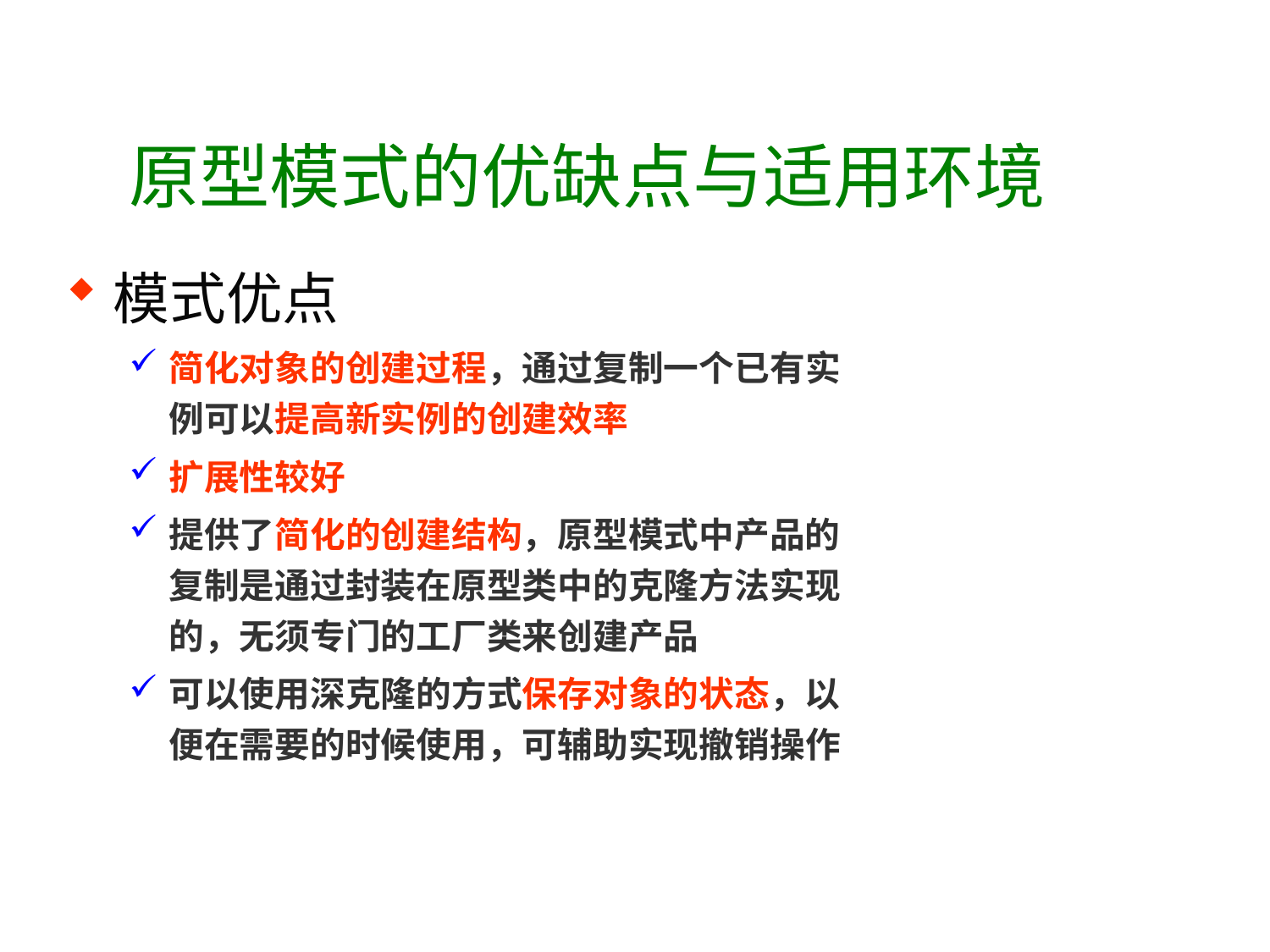

# 原型模式的优缺点与适用环境
模式优点
简化对象的创建过程，通过复制一个已有实例可以提高新实例的创建效率
扩展性较好
提供了简化的创建结构，原型模式中产品的复制是通过封装在原型类中的克隆方法实现的，无须专门的工厂类来创建产品
可以使用深克隆的方式保存对象的状态，以便在需要的时候使用，可辅助实现撤销操作